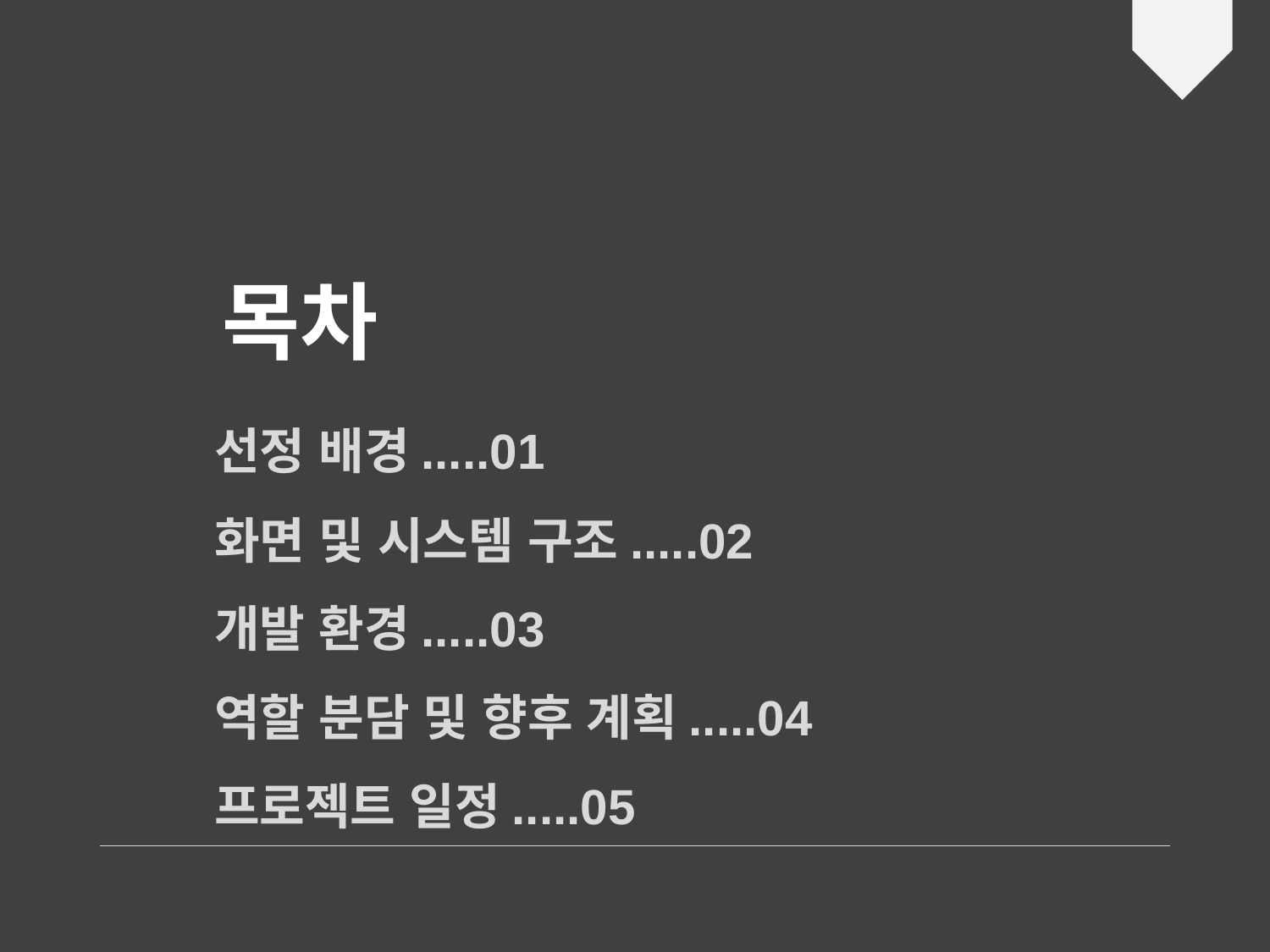

목차
선정 배경.....01
화면 및 시스템 구조.....02
개발 환경.....03
역할 분담 및 향후 계획.....04
프로젝트 일정.....05